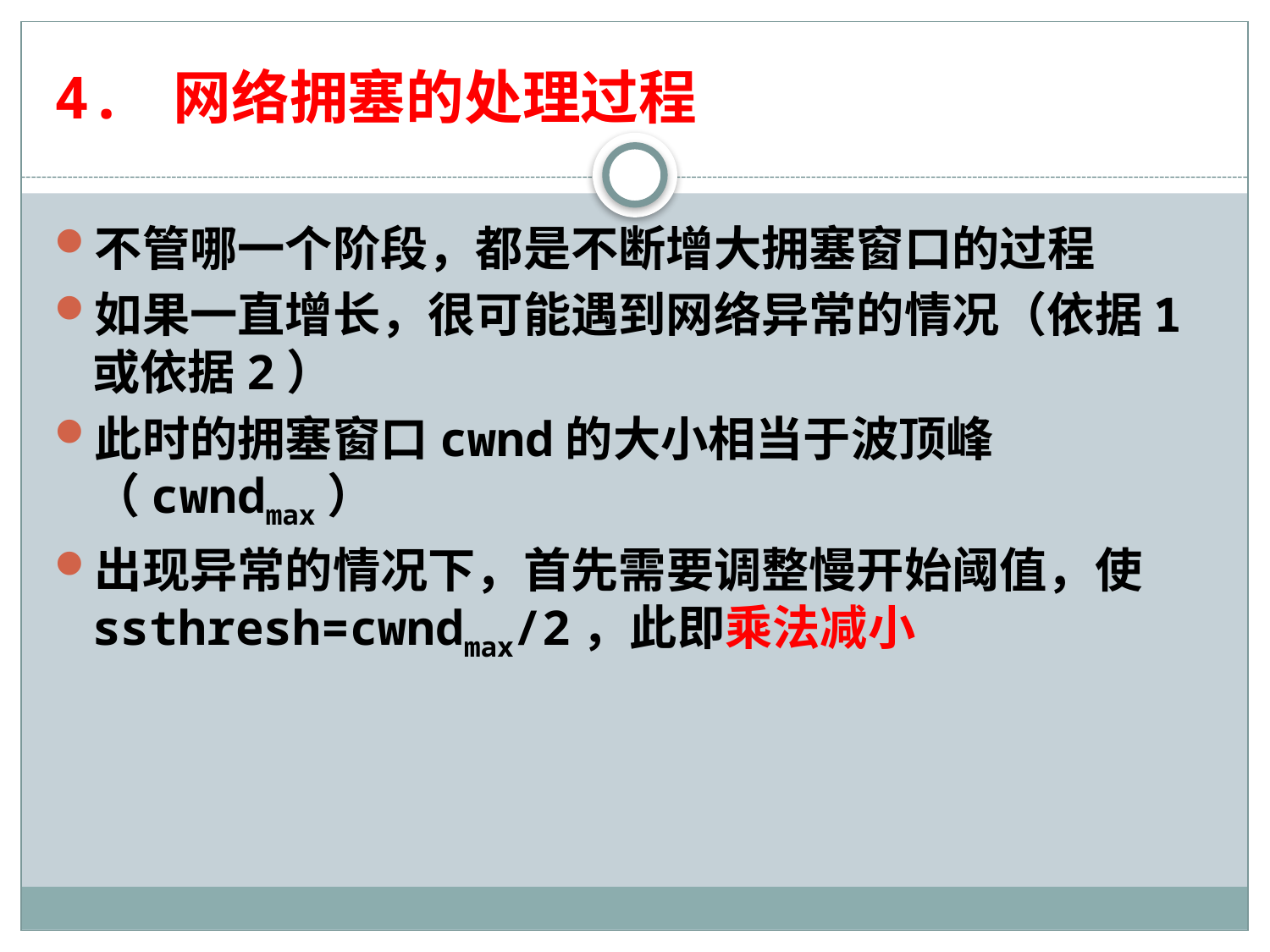

# 4. 网络拥塞的处理过程
不管哪一个阶段，都是不断增大拥塞窗口的过程
如果一直增长，很可能遇到网络异常的情况（依据1或依据2）
此时的拥塞窗口cwnd的大小相当于波顶峰（cwndmax）
出现异常的情况下，首先需要调整慢开始阈值，使ssthresh=cwndmax/2，此即乘法减小